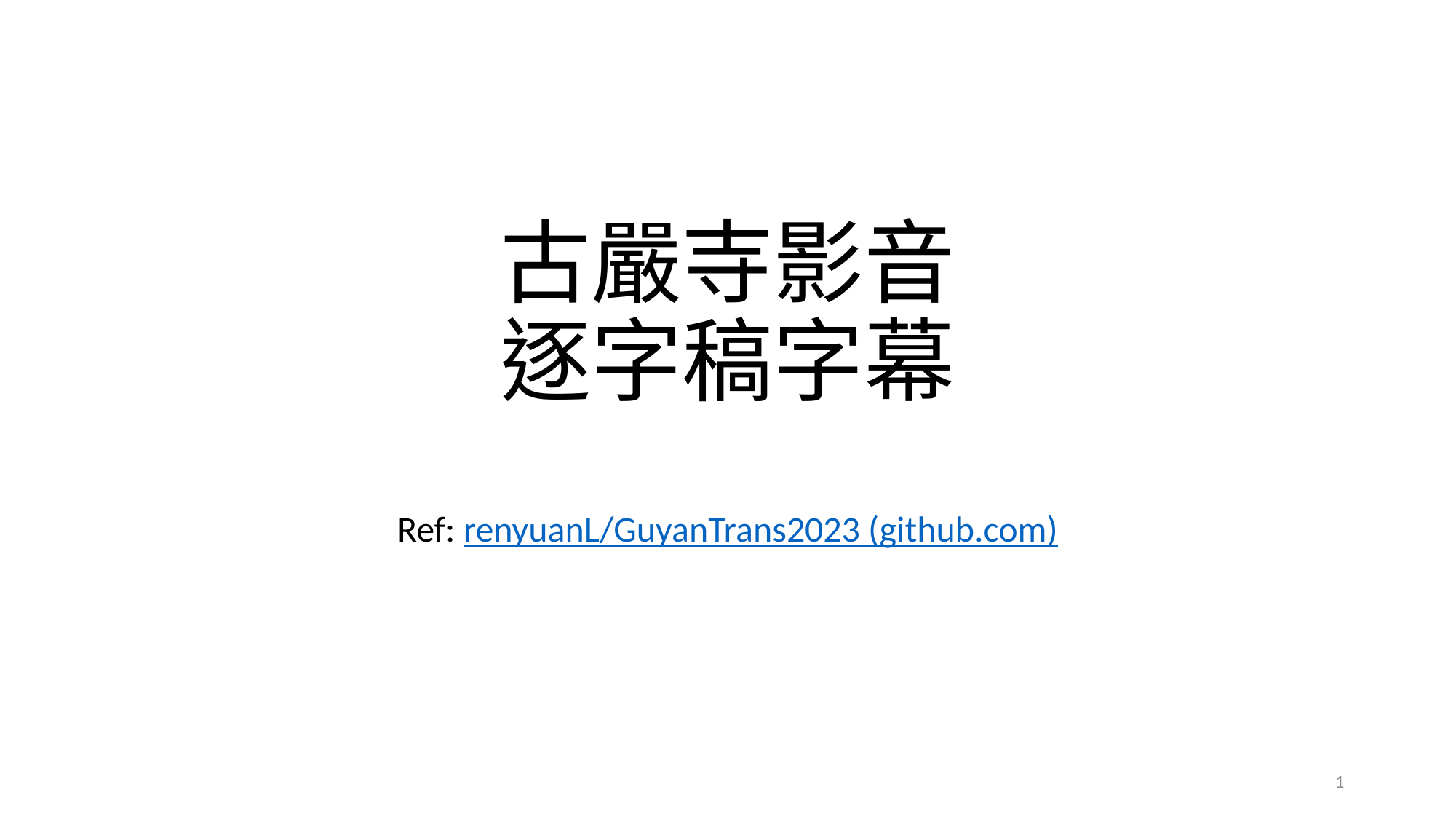

# 古嚴寺影音 逐字稿字幕
Ref: renyuanL/GuyanTrans2023 (github.com)

1